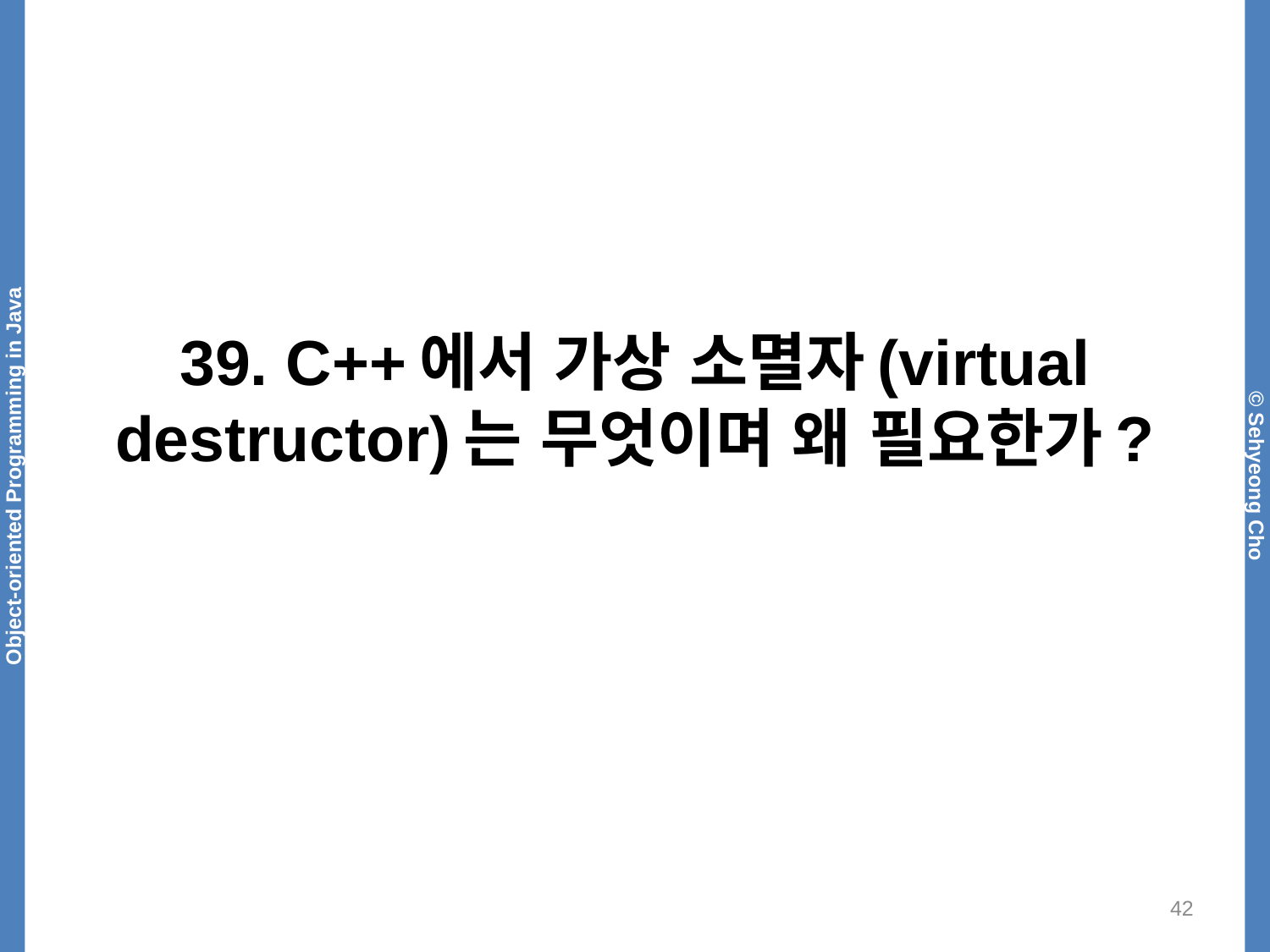

# 39. C++에서 가상 소멸자(virtual destructor)는 무엇이며 왜 필요한가?

42